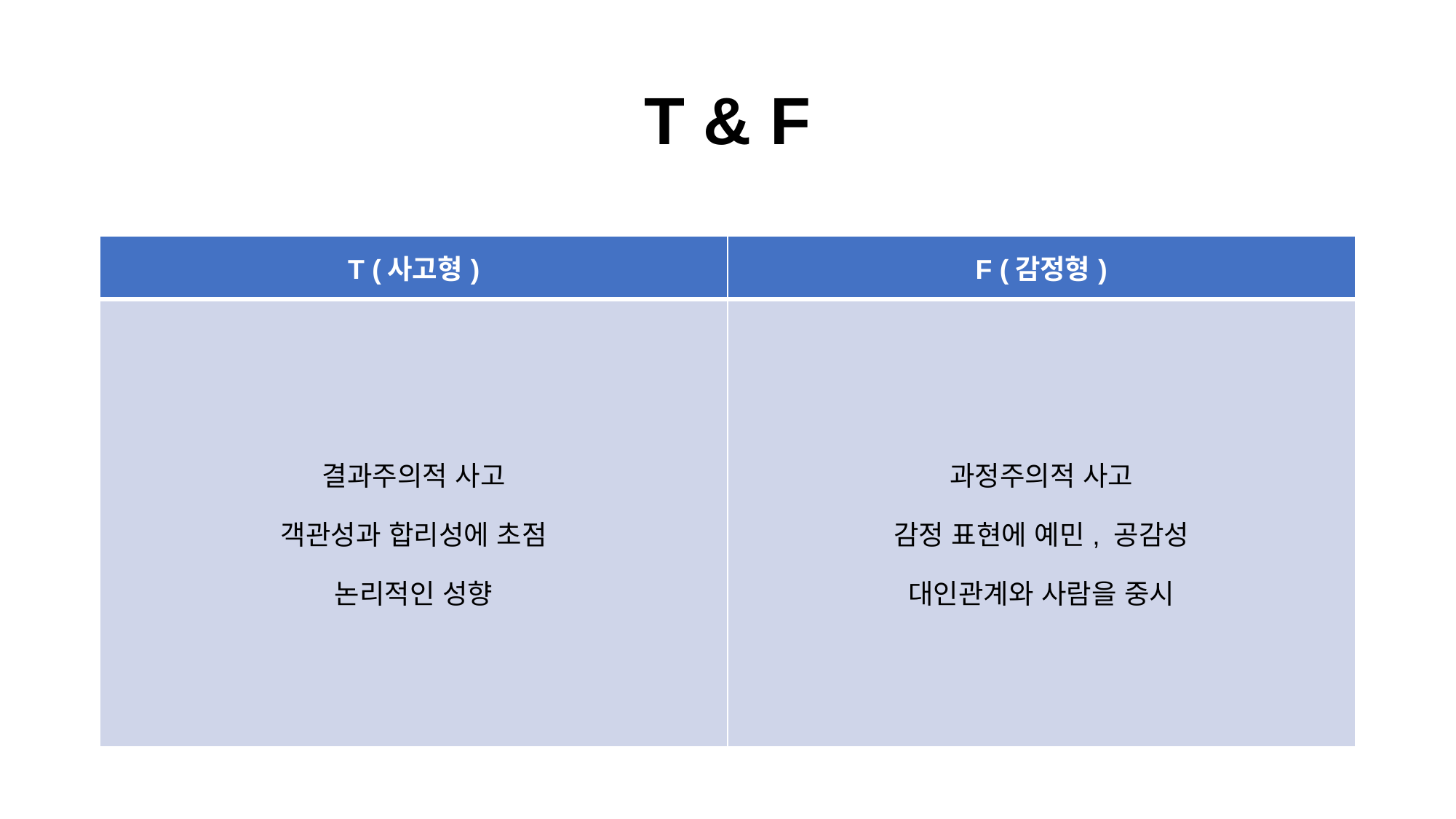

# T & F
| T (사고형) | F (감정형) |
| --- | --- |
| 결과주의적 사고 객관성과 합리성에 초점 논리적인 성향 | 과정주의적 사고 감정 표현에 예민, 공감성 대인관계와 사람을 중시 |